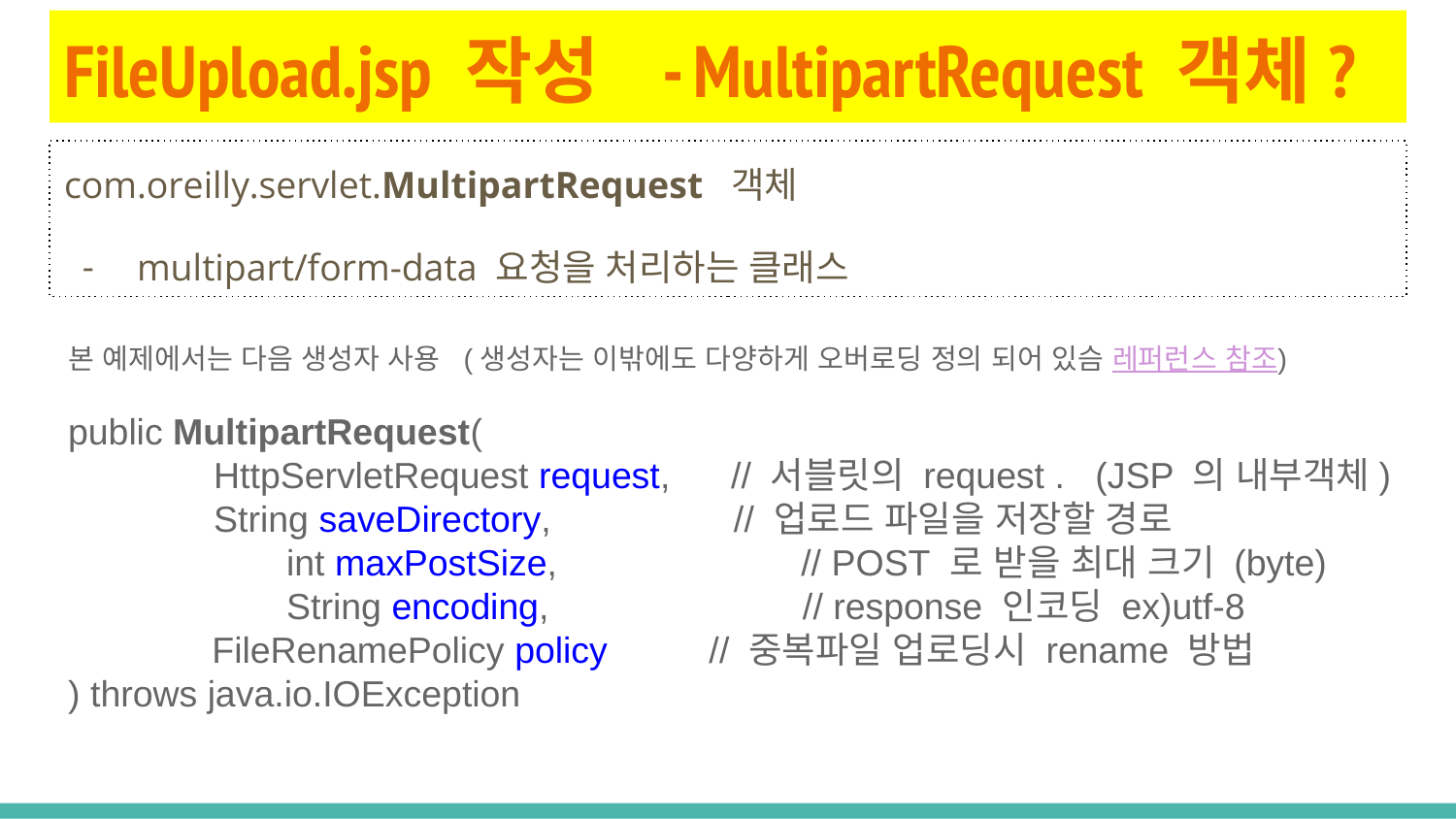

# FileUpload.jsp 작성   - MultipartRequest 객체?
com.oreilly.servlet.MultipartRequest  객체
multipart/form-data 요청을 처리하는 클래스
본 예제에서는 다음 생성자 사용  (생성자는 이밖에도 다양하게 오버로딩 정의 되어 있슴 레퍼런스 참조)
public MultipartRequest(
HttpServletRequest request,      // 서블릿의 request .   (JSP 의 내부객체)
String saveDirectory,                  // 업로드 파일을 저장할 경로
	int maxPostSize,                        // POST 로 받을 최대 크기 (byte)
	String encoding,                         // response 인코딩 ex)utf-8
       FileRenamePolicy policy          // 중복파일 업로딩시 rename 방법
) throws java.io.IOException